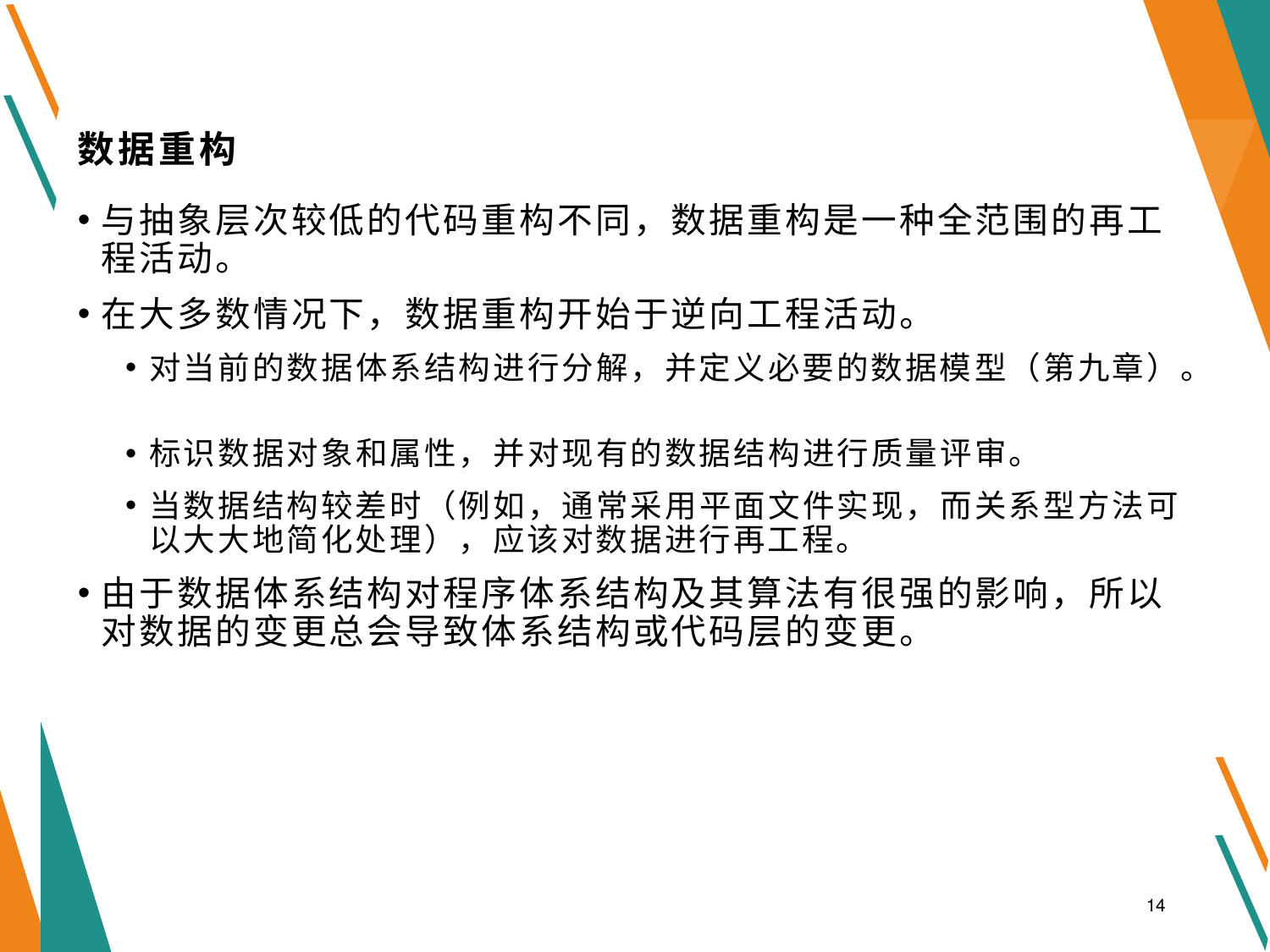

# 数据重构
与抽象层次较低的代码重构不同，数据重构是一种全范围的再工程活动。
在大多数情况下，数据重构开始于逆向工程活动。
对当前的数据体系结构进行分解，并定义必要的数据模型（第九章）。
标识数据对象和属性，并对现有的数据结构进行质量评审。
当数据结构较差时（例如，通常采用平面文件实现，而关系型方法可以大大地简化处理），应该对数据进行再工程。
由于数据体系结构对程序体系结构及其算法有很强的影响，所以对数据的变更总会导致体系结构或代码层的变更。
14